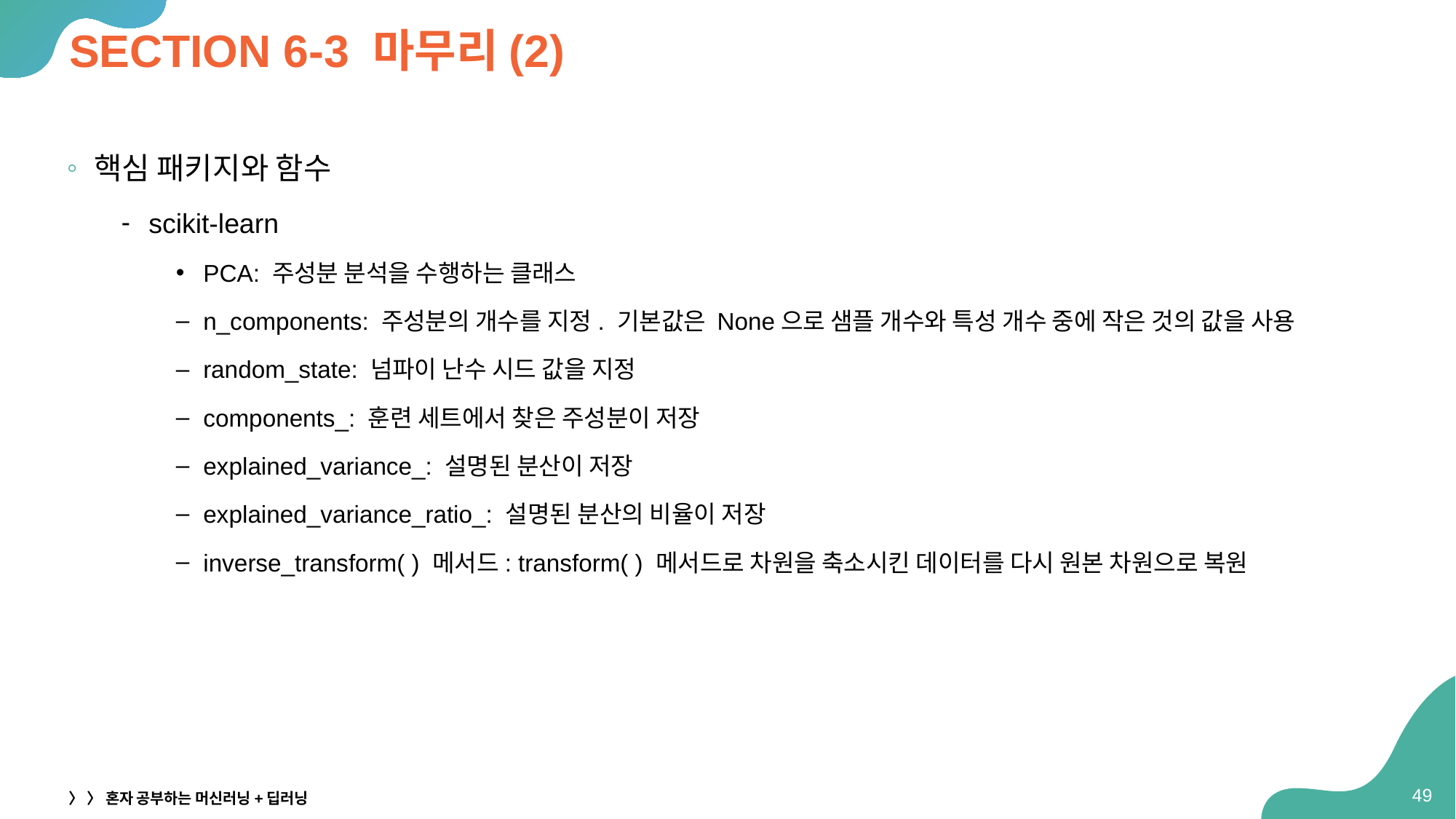

# SECTION 6-3 마무리(2)
핵심 패키지와 함수
scikit-learn
PCA: 주성분 분석을 수행하는 클래스
n_components: 주성분의 개수를 지정. 기본값은 None으로 샘플 개수와 특성 개수 중에 작은 것의 값을 사용
random_state: 넘파이 난수 시드 값을 지정
components_: 훈련 세트에서 찾은 주성분이 저장
explained_variance_: 설명된 분산이 저장
explained_variance_ratio_: 설명된 분산의 비율이 저장
inverse_transform( ) 메서드: transform( ) 메서드로 차원을 축소시킨 데이터를 다시 원본 차원으로 복원
49
〉 〉 혼자 공부하는 머신러닝+딥러닝